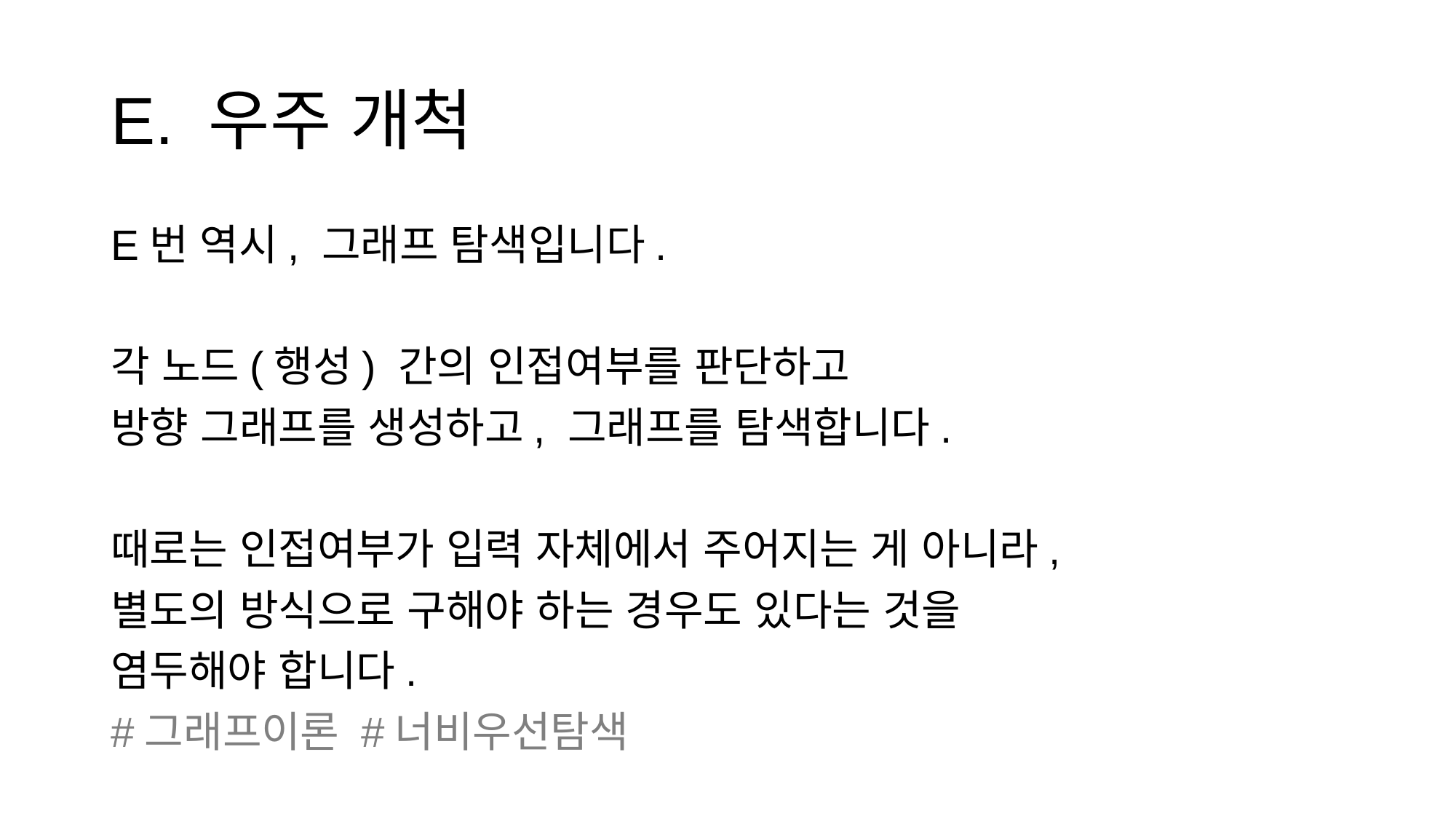

# E. 우주 개척
E번 역시, 그래프 탐색입니다.

각 노드(행성) 간의 인접여부를 판단하고
방향 그래프를 생성하고, 그래프를 탐색합니다.

때로는 인접여부가 입력 자체에서 주어지는 게 아니라,
별도의 방식으로 구해야 하는 경우도 있다는 것을
염두해야 합니다.
#그래프이론 #너비우선탐색